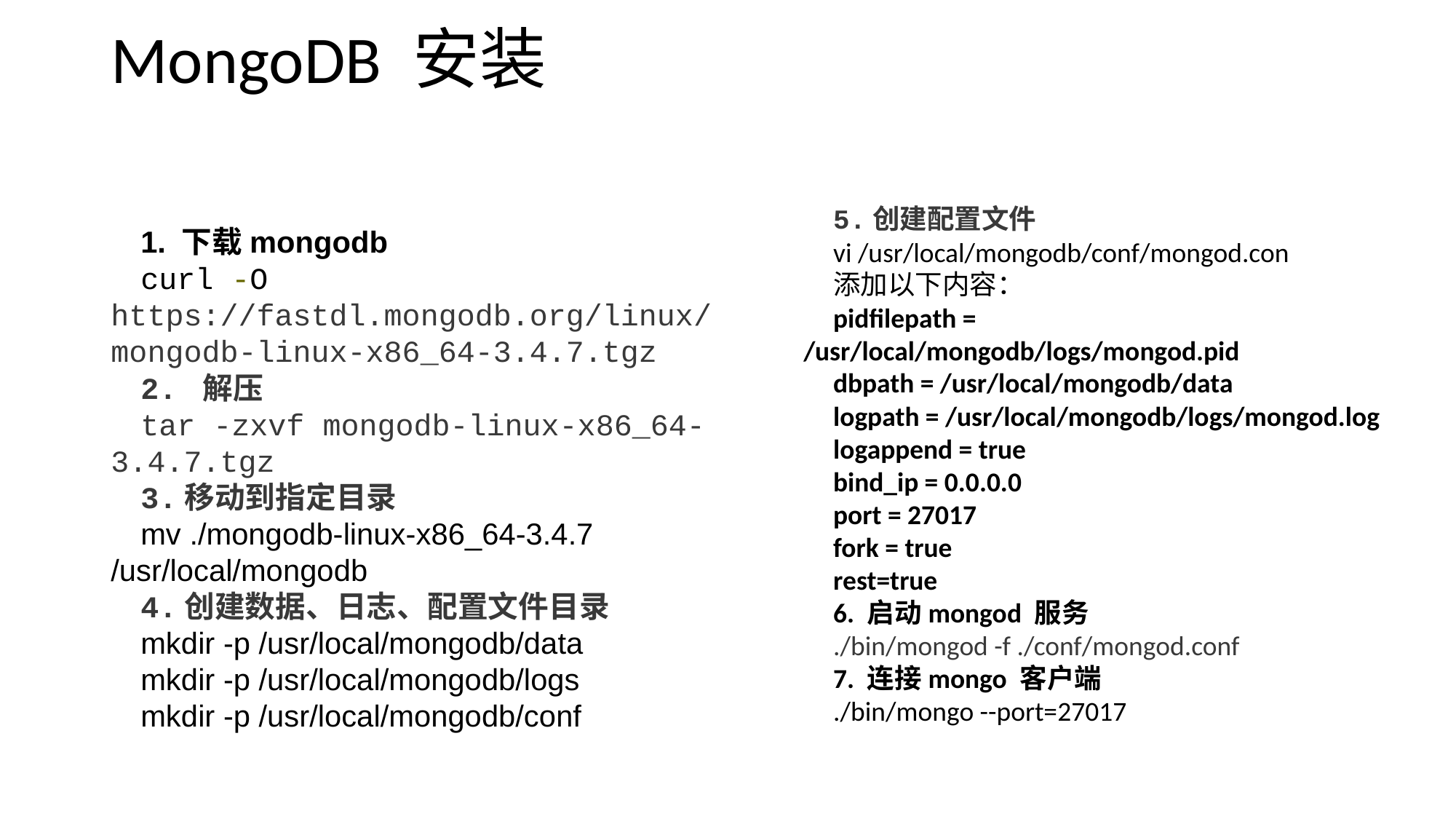

# MongoDB 安装
5.创建配置文件
vi /usr/local/mongodb/conf/mongod.con
添加以下内容：
pidfilepath = /usr/local/mongodb/logs/mongod.pid
dbpath = /usr/local/mongodb/data
logpath = /usr/local/mongodb/logs/mongod.log
logappend = true
bind_ip = 0.0.0.0
port = 27017
fork = true
rest=true
6. 启动mongod 服务
./bin/mongod -f ./conf/mongod.conf
7. 连接mongo 客户端
./bin/mongo --port=27017

1. 下载mongodb
curl -O https://fastdl.mongodb.org/linux/mongodb-linux-x86_64-3.4.7.tgz
2. 解压
tar -zxvf mongodb-linux-x86_64-3.4.7.tgz
3.移动到指定目录
mv ./mongodb-linux-x86_64-3.4.7 /usr/local/mongodb
4.创建数据、日志、配置文件目录
mkdir -p /usr/local/mongodb/data
mkdir -p /usr/local/mongodb/logs
mkdir -p /usr/local/mongodb/conf